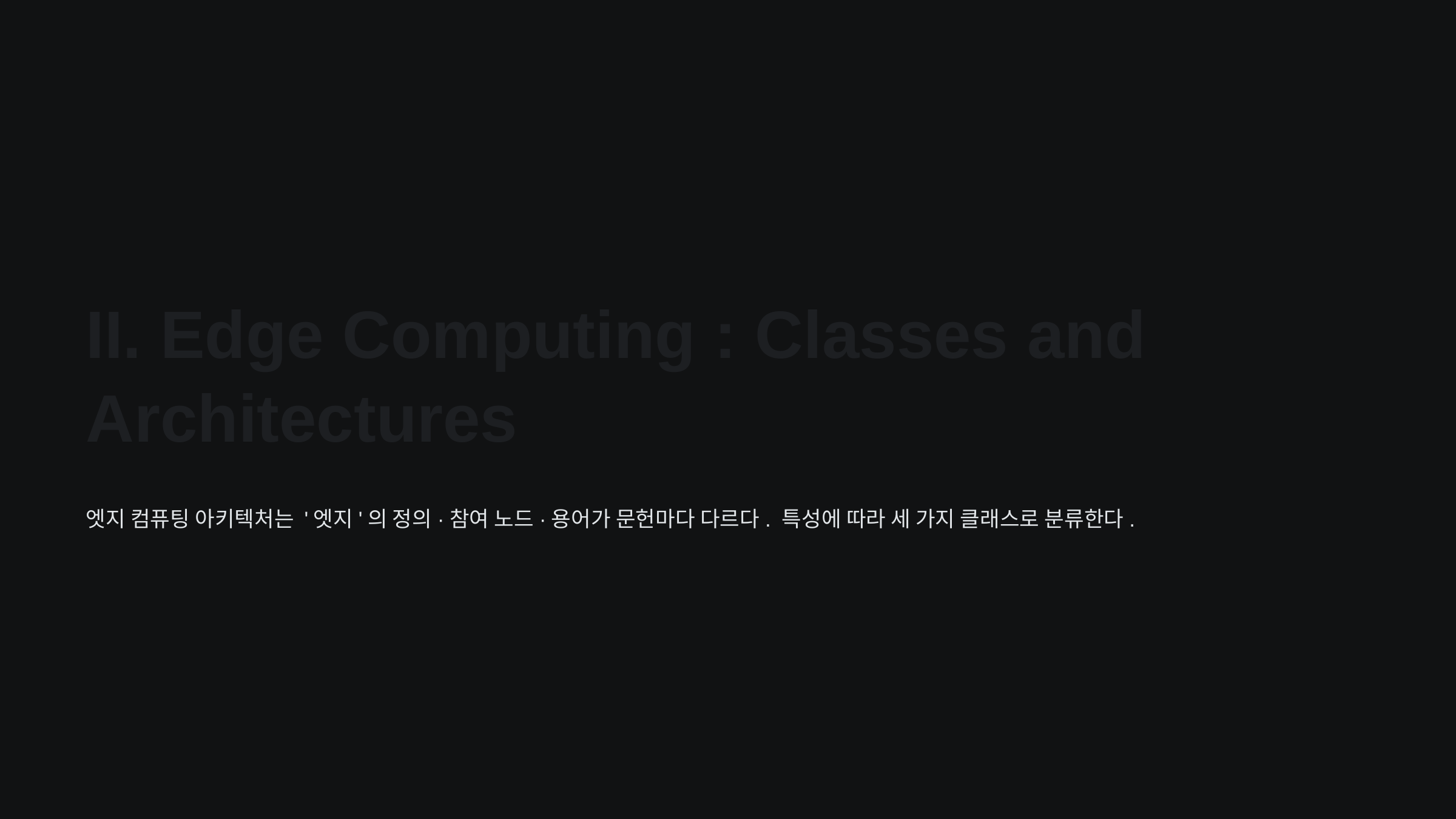

II. Edge Computing : Classes and Architectures
엣지 컴퓨팅 아키텍처는 '엣지'의 정의·참여 노드·용어가 문헌마다 다르다. 특성에 따라 세 가지 클래스로 분류한다.